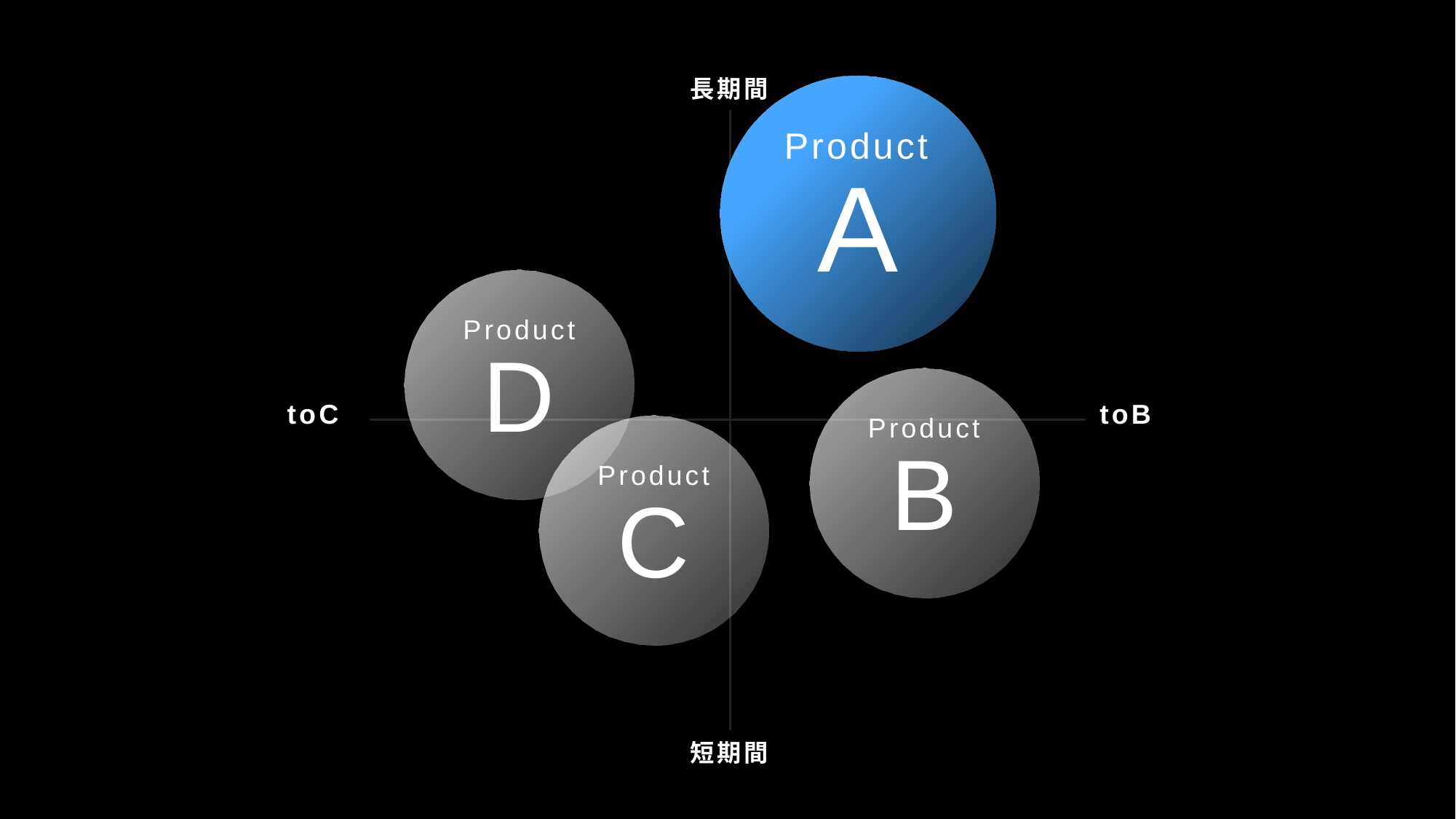

長期間
ProductA
Product
D
Product
B
toC
toB
Product
C
短期間